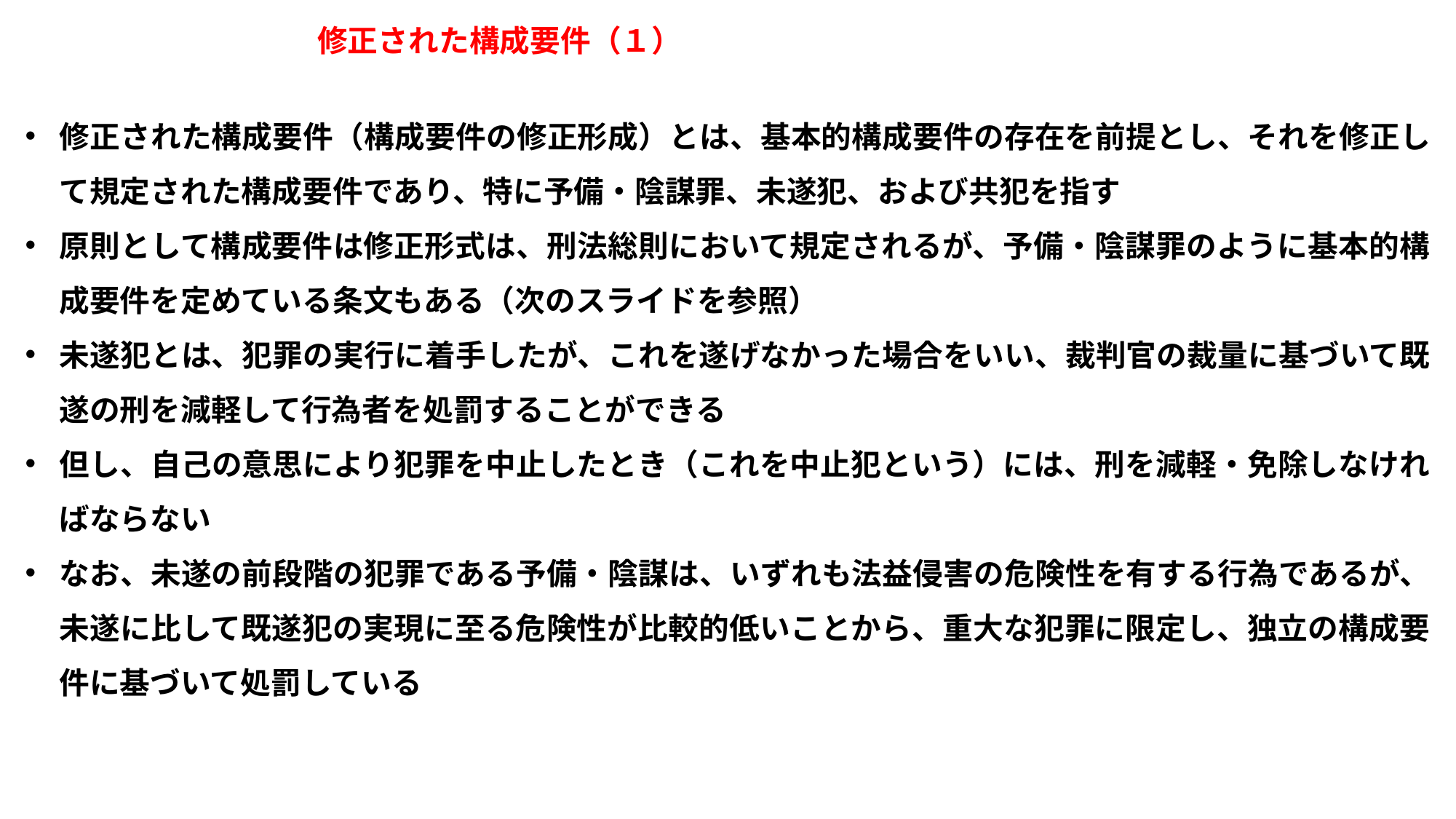

修正された構成要件（１）
修正された構成要件（構成要件の修正形成）とは、基本的構成要件の存在を前提とし、それを修正して規定された構成要件であり、特に予備・陰謀罪、未遂犯、および共犯を指す
原則として構成要件は修正形式は、刑法総則において規定されるが、予備・陰謀罪のように基本的構成要件を定めている条文もある（次のスライドを参照）
未遂犯とは、犯罪の実行に着手したが、これを遂げなかった場合をいい、裁判官の裁量に基づいて既遂の刑を減軽して行為者を処罰することができる
但し、自己の意思により犯罪を中止したとき（これを中止犯という）には、刑を減軽・免除しなければならない
なお、未遂の前段階の犯罪である予備・陰謀は、いずれも法益侵害の危険性を有する行為であるが、未遂に比して既遂犯の実現に至る危険性が比較的低いことから、重大な犯罪に限定し、独立の構成要件に基づいて処罰している